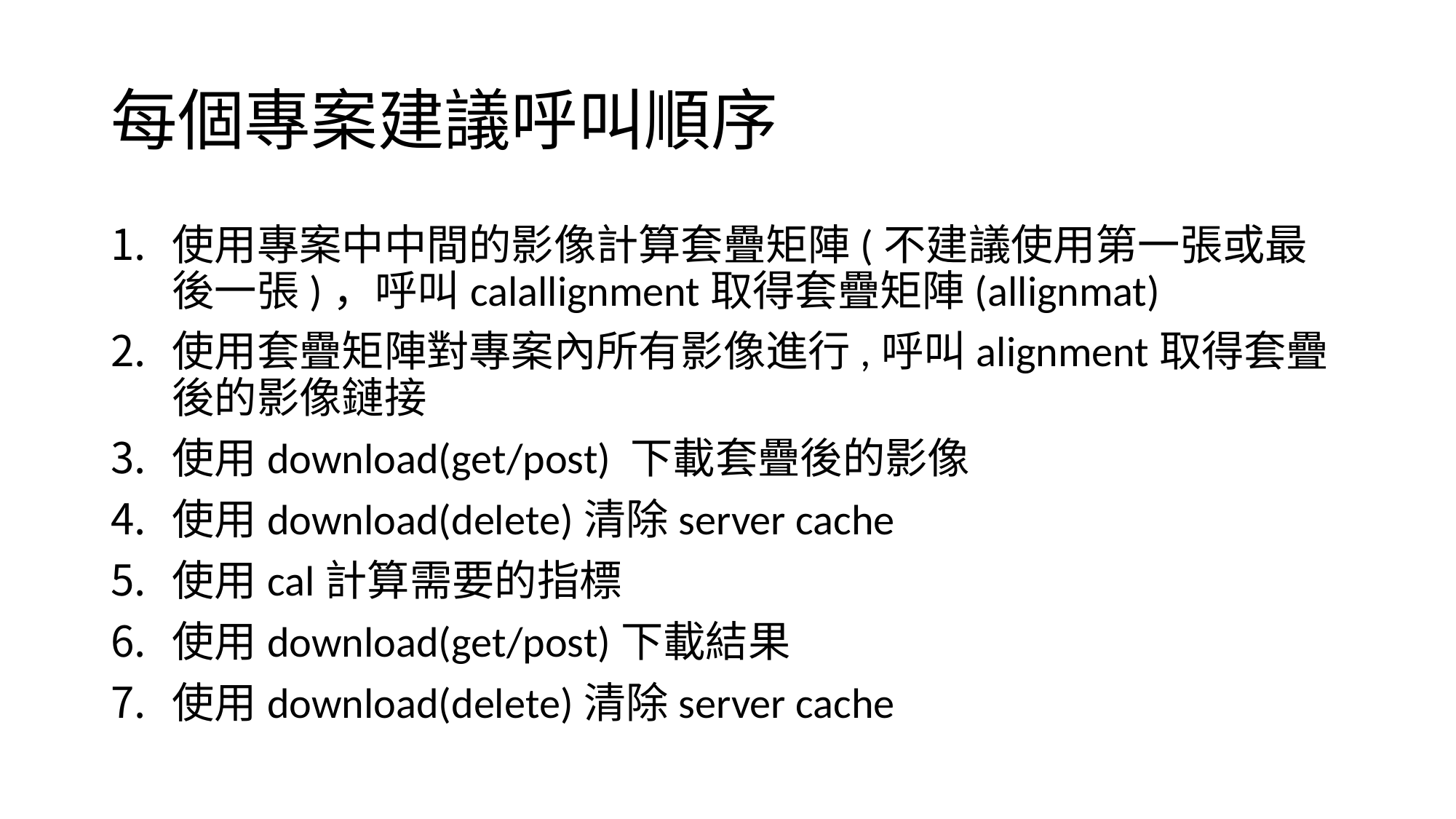

# 每個專案建議呼叫順序
使用專案中中間的影像計算套疊矩陣(不建議使用第一張或最後一張)，呼叫calallignment取得套疊矩陣(allignmat)
使用套疊矩陣對專案內所有影像進行,呼叫alignment取得套疊後的影像鏈接
使用download(get/post) 下載套疊後的影像
使用download(delete)清除server cache
使用cal計算需要的指標
使用download(get/post)下載結果
使用download(delete)清除server cache